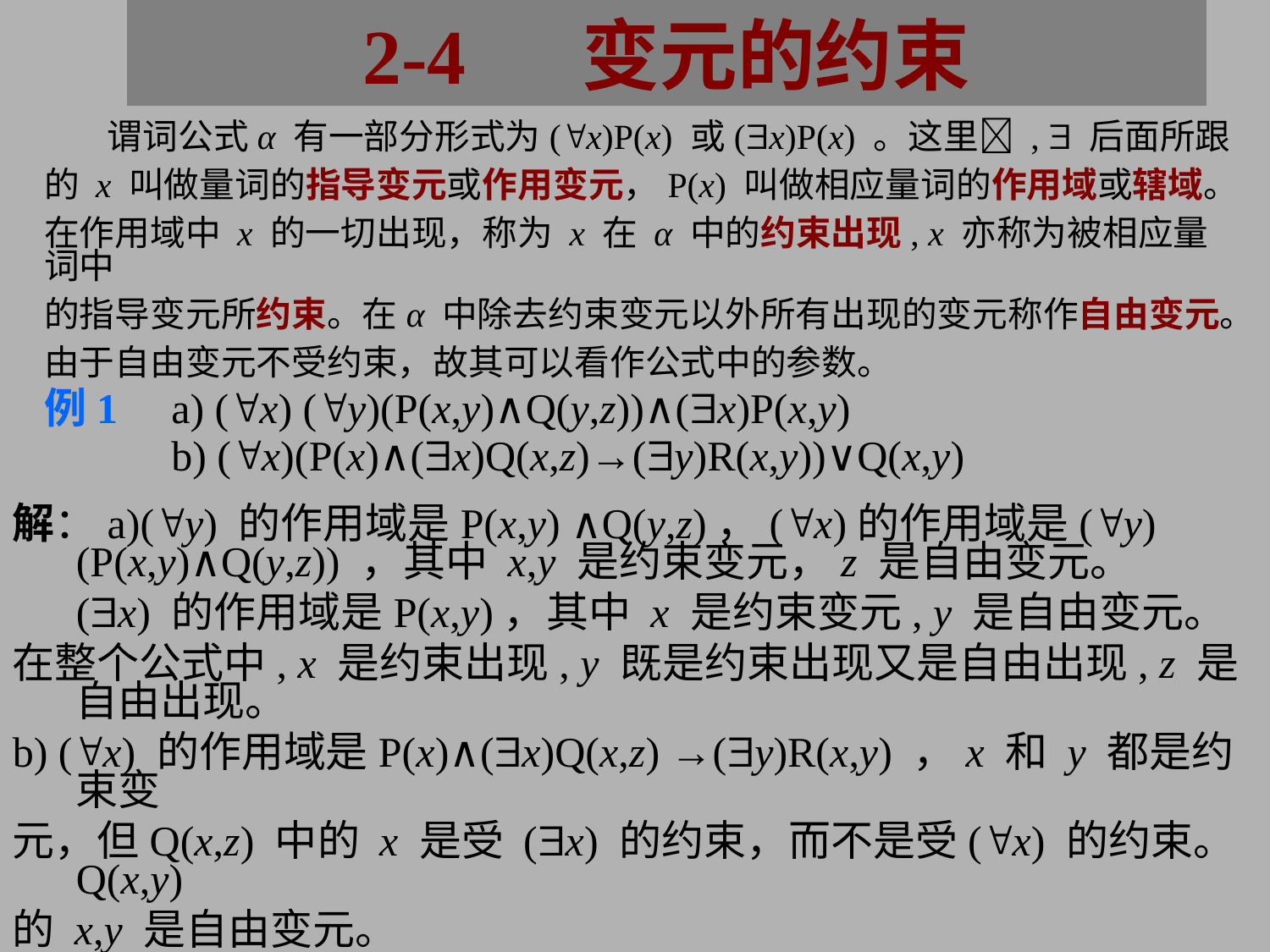

2-4     变元的约束
       谓词公式α 有一部分形式为(∀x)P(x) 或(∃x)P(x) 。这里∀ , ∃ 后面所跟
的 x 叫做量词的指导变元或作用变元，P(x) 叫做相应量词的作用域或辖域。
在作用域中 x 的一切出现，称为 x 在 α 中的约束出现, x 亦称为被相应量词中
的指导变元所约束。在α 中除去约束变元以外所有出现的变元称作自由变元。
由于自由变元不受约束，故其可以看作公式中的参数。
例1	a) (∀x) (∀y)(P(x,y)∧Q(y,z))∧(∃x)P(x,y)
	b) (∀x)(P(x)∧(∃x)Q(x,z)→(∃y)R(x,y))∨Q(x,y)
解：a)(∀y) 的作用域是P(x,y) ∧Q(y,z)，(∀x)的作用域是(∀y)(P(x,y)∧Q(y,z)) ，其中 x,y 是约束变元，z 是自由变元。
      (∃x) 的作用域是P(x,y)，其中 x 是约束变元, y 是自由变元。
在整个公式中, x 是约束出现, y 既是约束出现又是自由出现, z 是自由出现。
b) (∀x) 的作用域是P(x)∧(∃x)Q(x,z) →(∃y)R(x,y) ，x 和 y 都是约束变
元，但Q(x,z) 中的 x 是受 (∃x) 的约束，而不是受(∀x) 的约束。Q(x,y)
的 x,y 是自由变元。